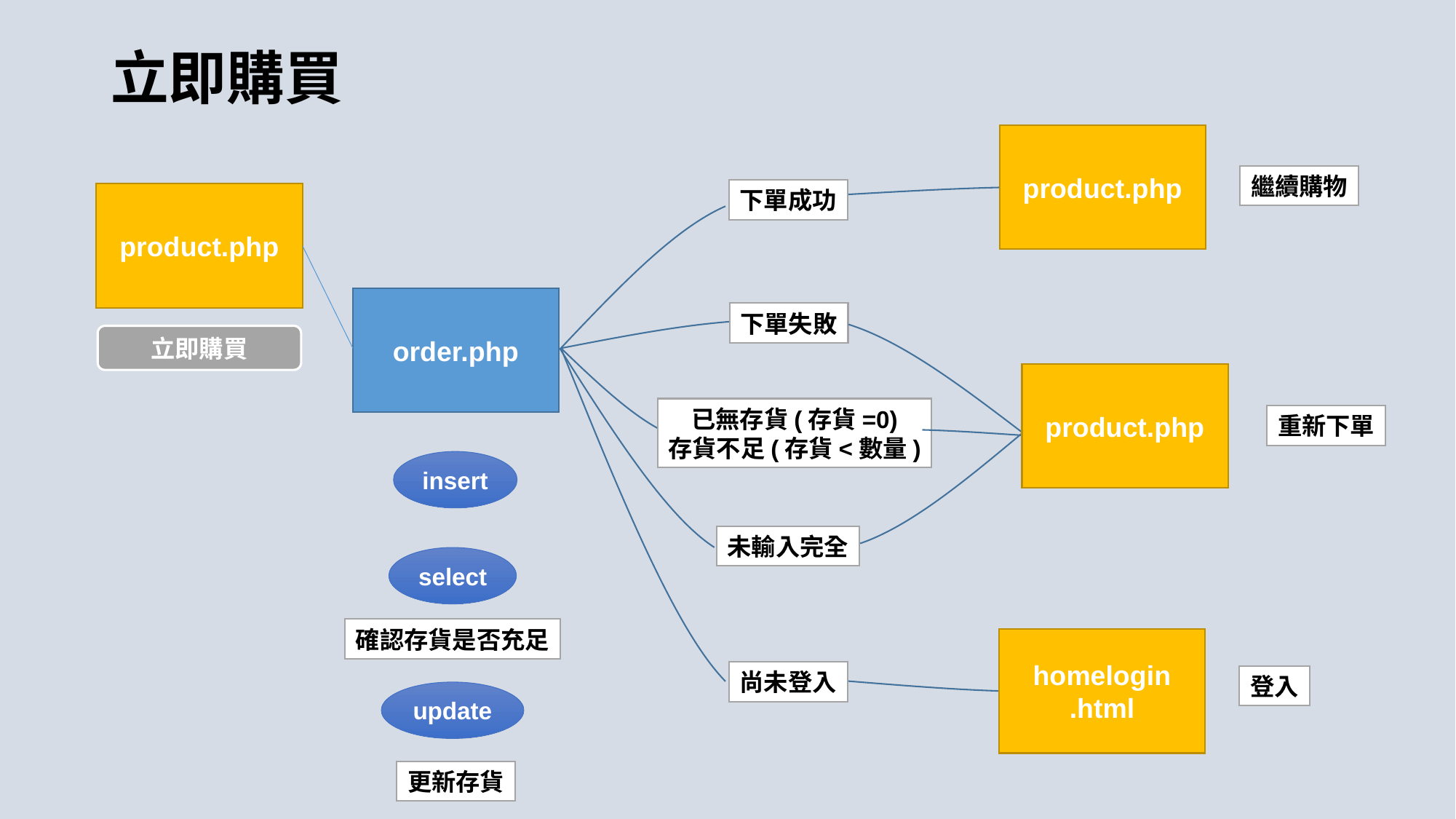

立即購買
product.php
繼續購物
下單成功
product.php

order.php
下單失敗

立即購買
product.php
已無存貨(存貨=0)
存貨不足(存貨<數量)
重新下單

insert
未輸入完全
select
確認存貨是否充足
homelogin
.html
尚未登入
登入

update
更新存貨